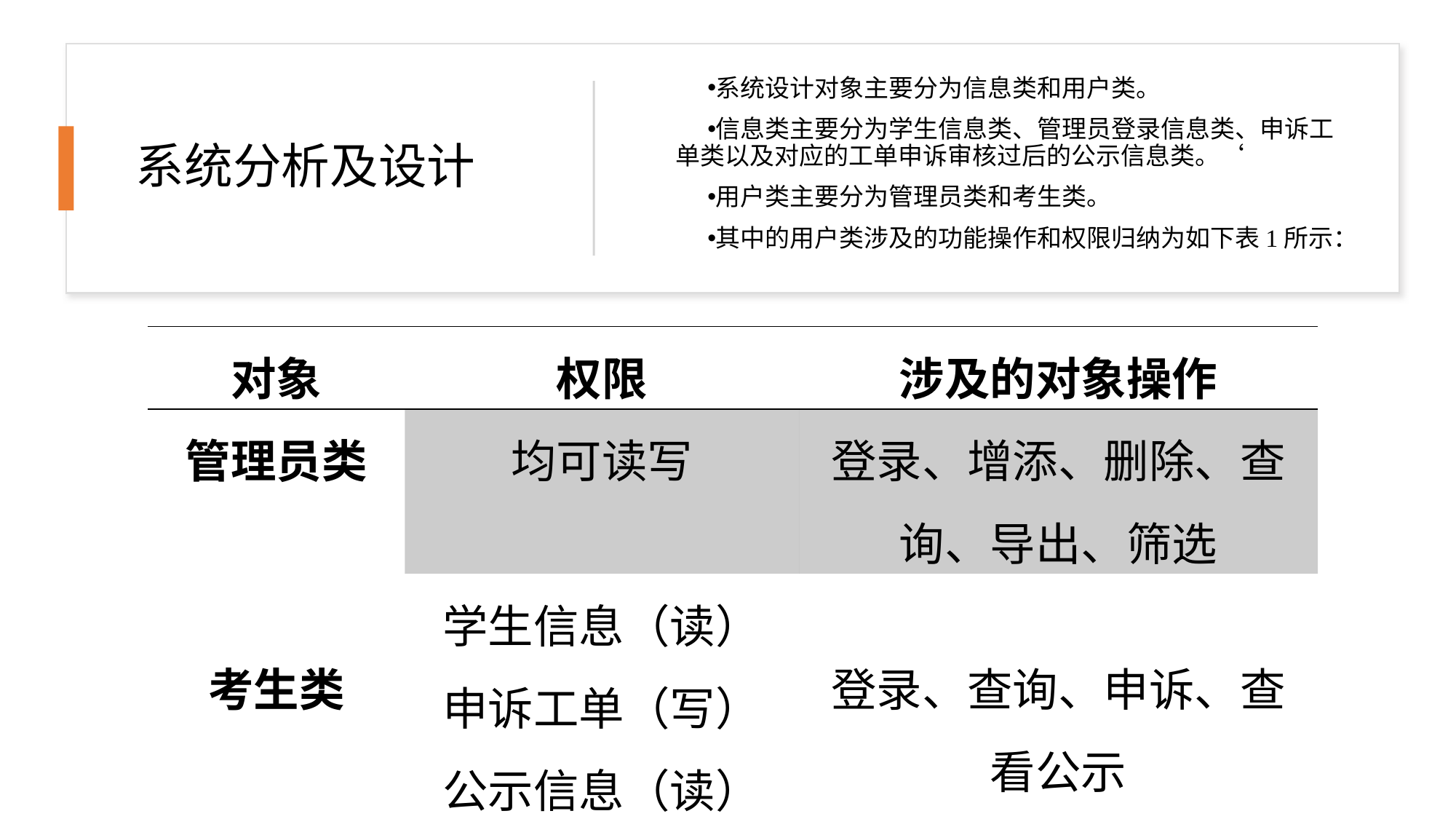

# 系统分析及设计
系统设计对象主要分为信息类和用户类。
信息类主要分为学生信息类、管理员登录信息类、申诉工单类以及对应的工单申诉审核过后的公示信息类。‘
用户类主要分为管理员类和考生类。
其中的用户类涉及的功能操作和权限归纳为如下表1所示：

| 对象 | 权限 | 涉及的对象操作 |
| --- | --- | --- |
| 管理员类 | 均可读写 | 登录、增添、删除、查询、导出、筛选 |
| 考生类 | 学生信息（读） 申诉工单（写） 公示信息（读） | 登录、查询、申诉、查看公示 |